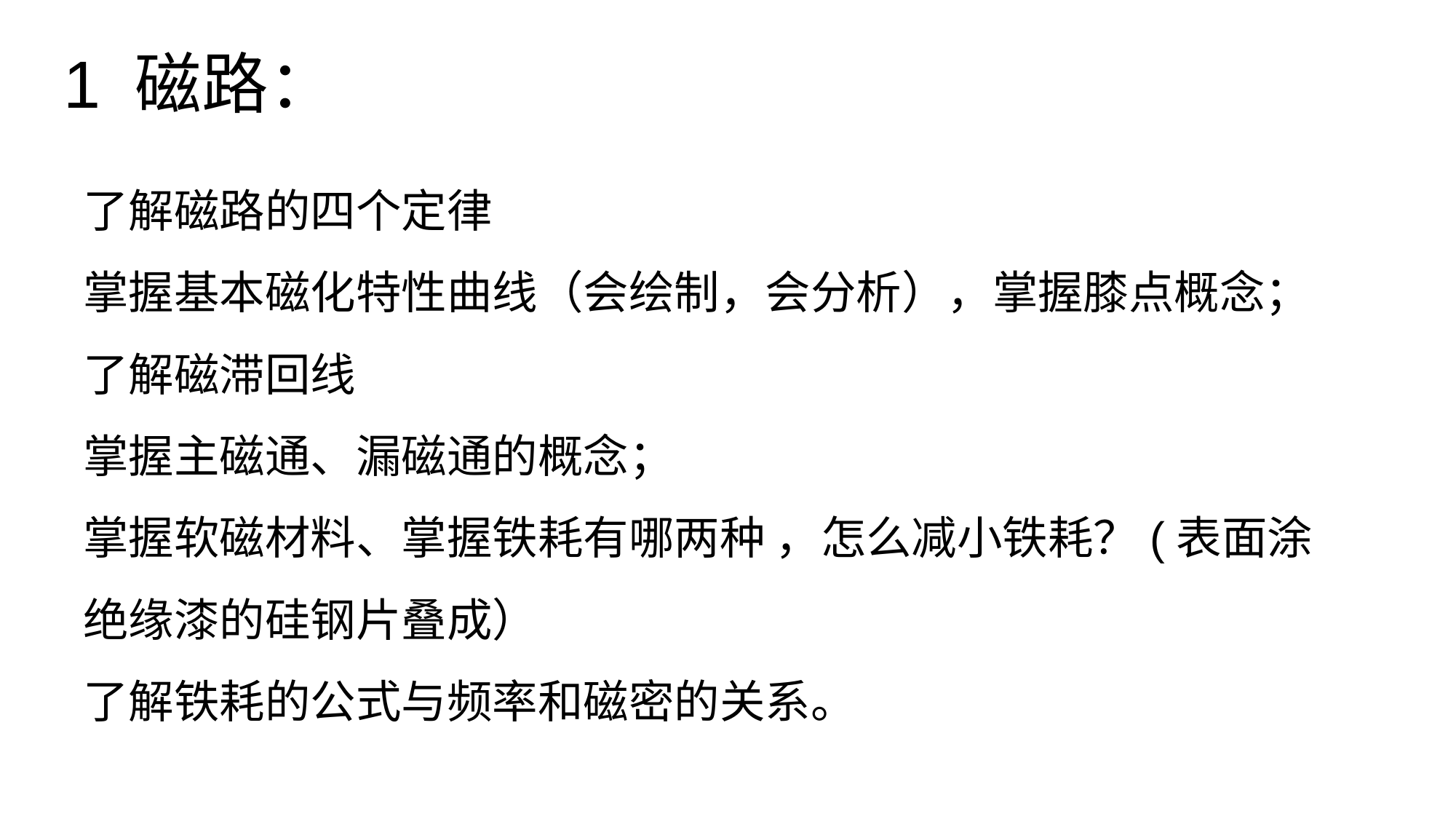

1 磁路：
了解磁路的四个定律
掌握基本磁化特性曲线（会绘制，会分析），掌握膝点概念；
了解磁滞回线
掌握主磁通、漏磁通的概念；
掌握软磁材料、掌握铁耗有哪两种 ，怎么减小铁耗？(表面涂绝缘漆的硅钢片叠成）
了解铁耗的公式与频率和磁密的关系。